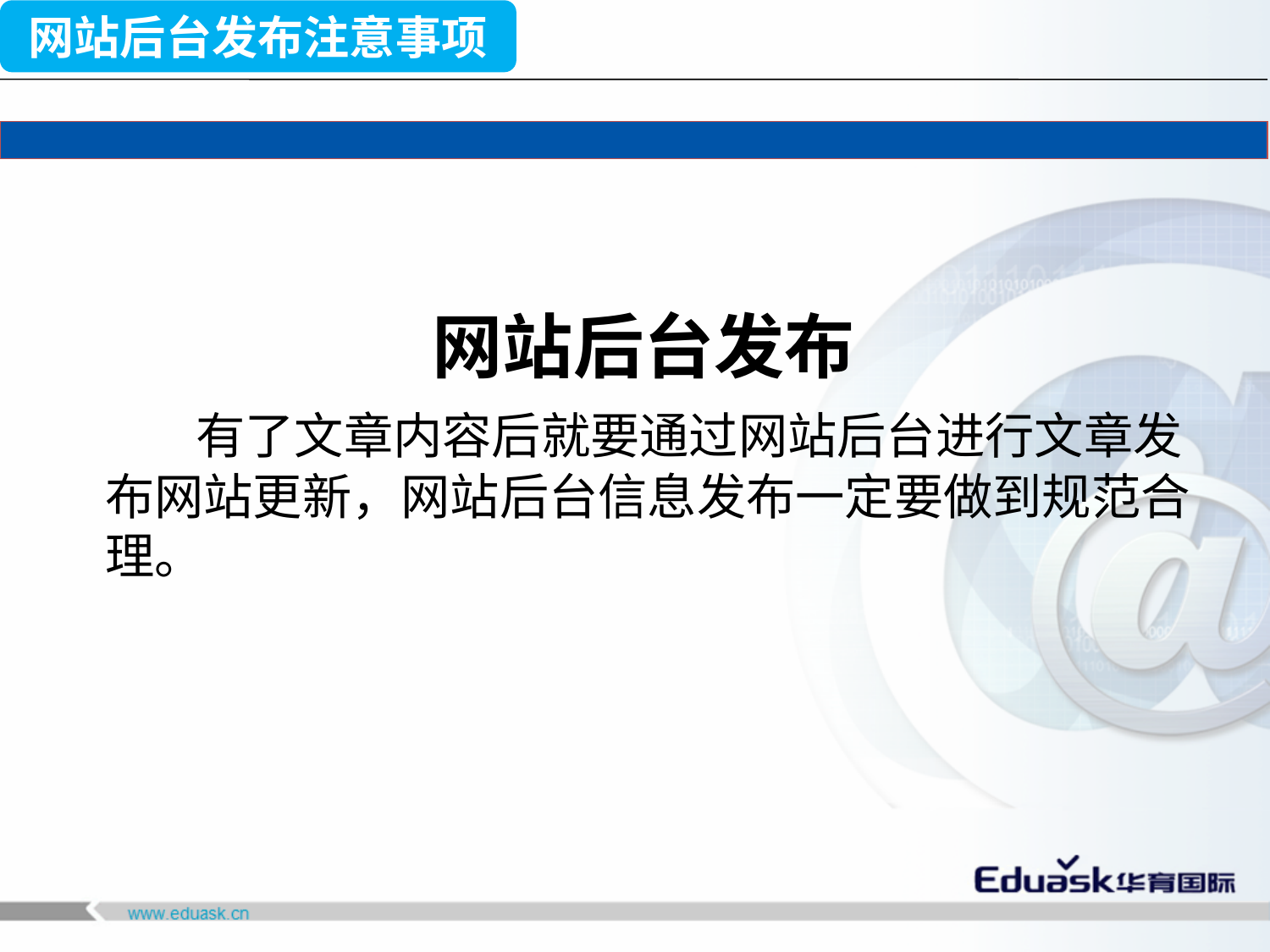

网站后台发布注意事项

                                 网站后台发布
　　  有了文章内容后就要通过网站后台进行文章发布网站更新，网站后台信息发布一定要做到规范合理。